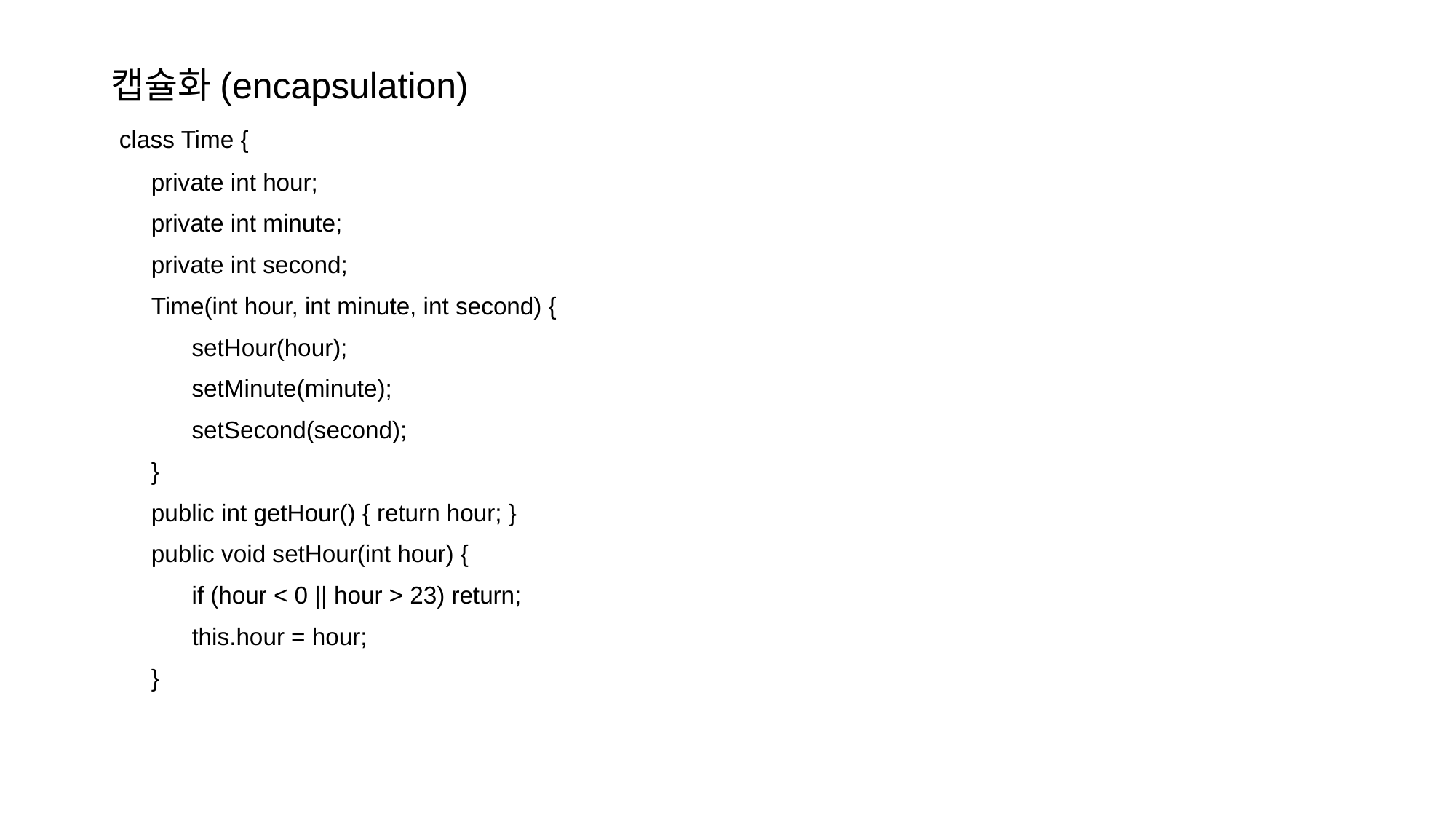

캡슐화(encapsulation)
 class Time {
      private int hour;
      private int minute;
      private int second;
      Time(int hour, int minute, int second) {
            setHour(hour);
            setMinute(minute);
            setSecond(second);
      }
      public int getHour() { return hour; }
      public void setHour(int hour) {
            if (hour < 0 || hour > 23) return;
            this.hour = hour;
      }